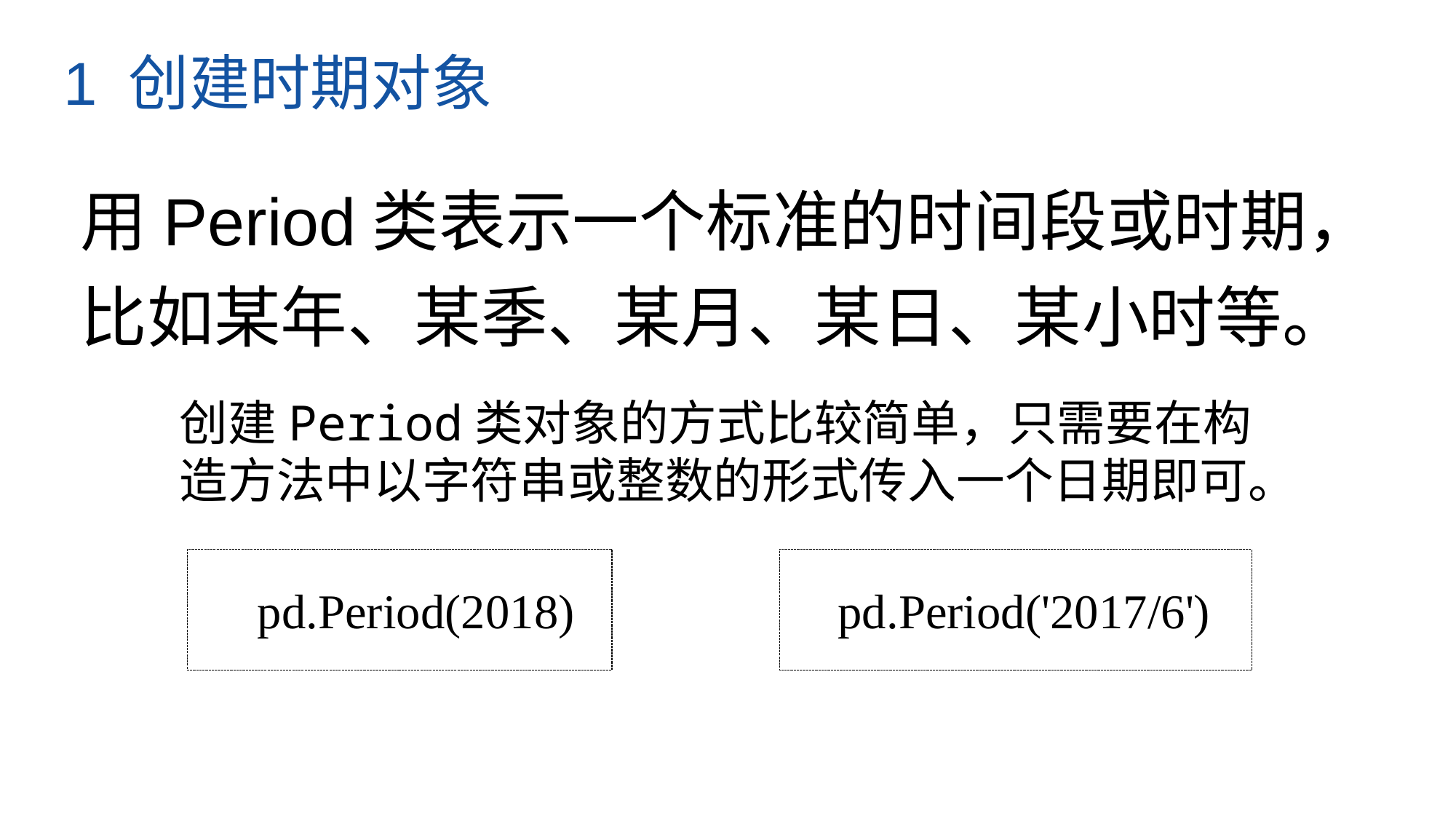

1 创建时期对象
用Period类表示一个标准的时间段或时期，比如某年、某季、某月、某日、某小时等。
创建Period类对象的方式比较简单，只需要在构造方法中以字符串或整数的形式传入一个日期即可。

pd.Period(2018)
pd.Period('2017/6')